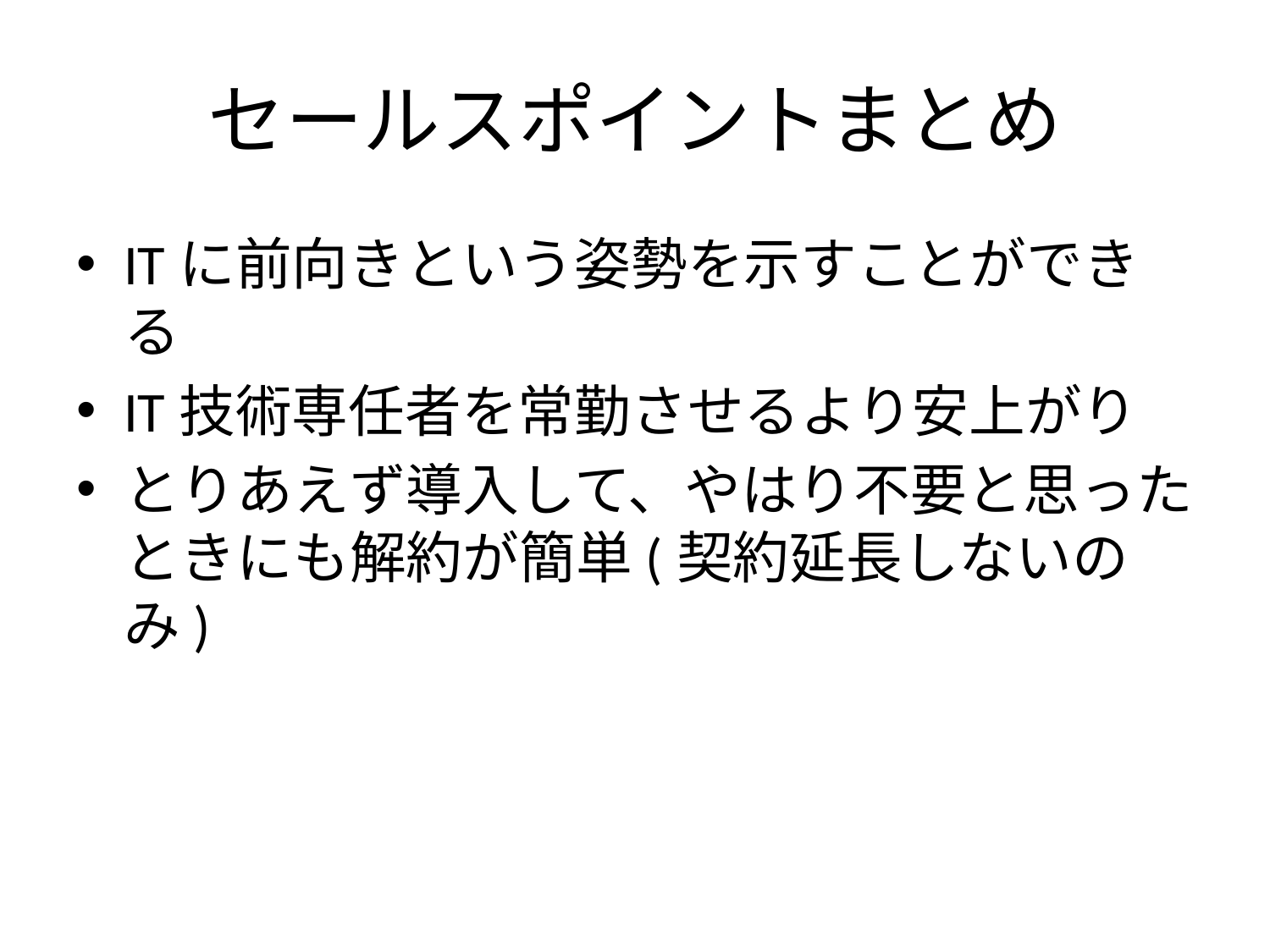

# セールスポイントまとめ
ITに前向きという姿勢を示すことができる
IT技術専任者を常勤させるより安上がり
とりあえず導入して、やはり不要と思ったときにも解約が簡単(契約延長しないのみ)